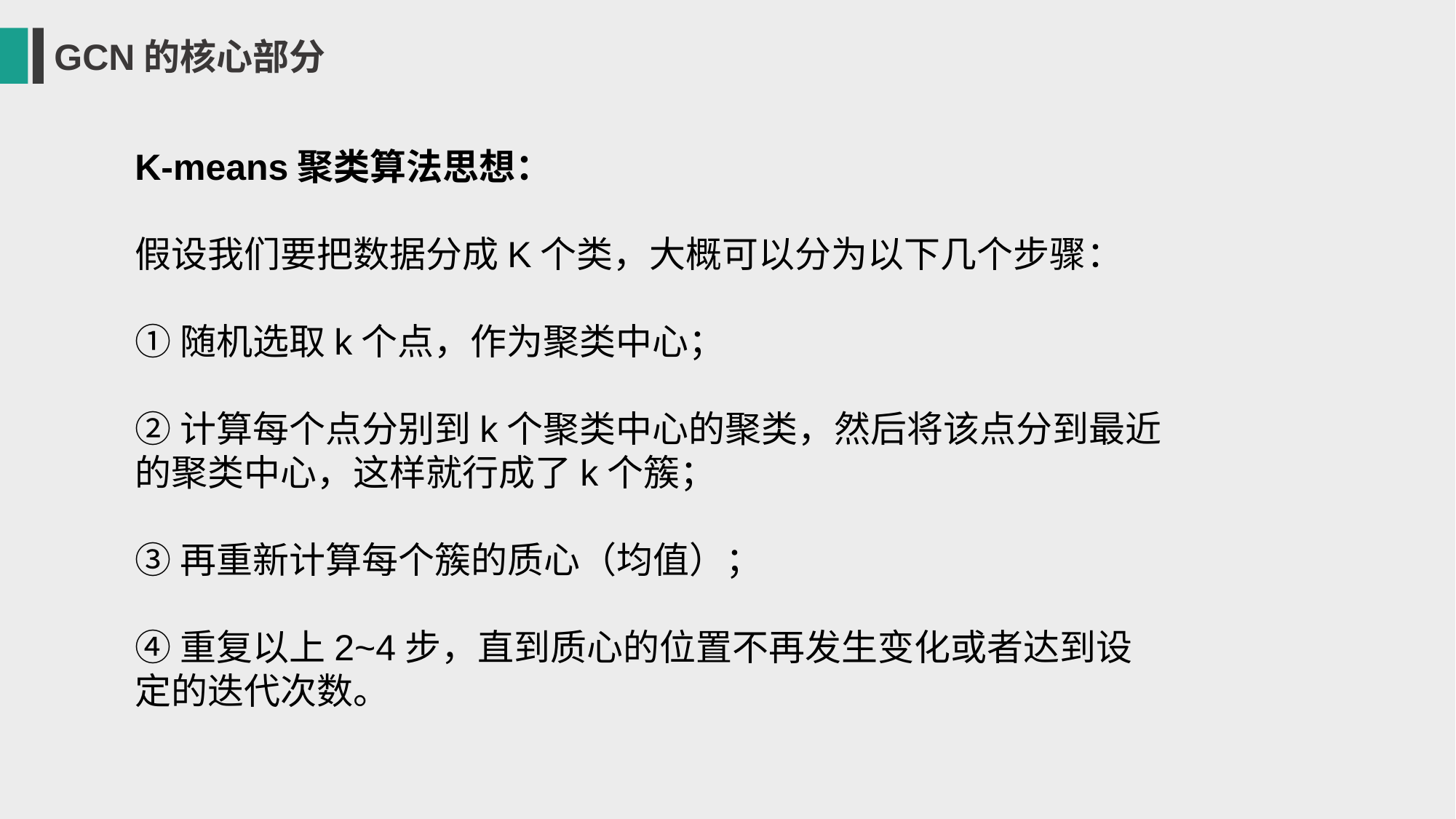

GCN的核心部分
K-means聚类算法思想：

假设我们要把数据分成K个类，大概可以分为以下几个步骤：

①随机选取k个点，作为聚类中心；

②计算每个点分别到k个聚类中心的聚类，然后将该点分到最近的聚类中心，这样就行成了k个簇；

③再重新计算每个簇的质心（均值）；

④重复以上2~4步，直到质心的位置不再发生变化或者达到设定的迭代次数。